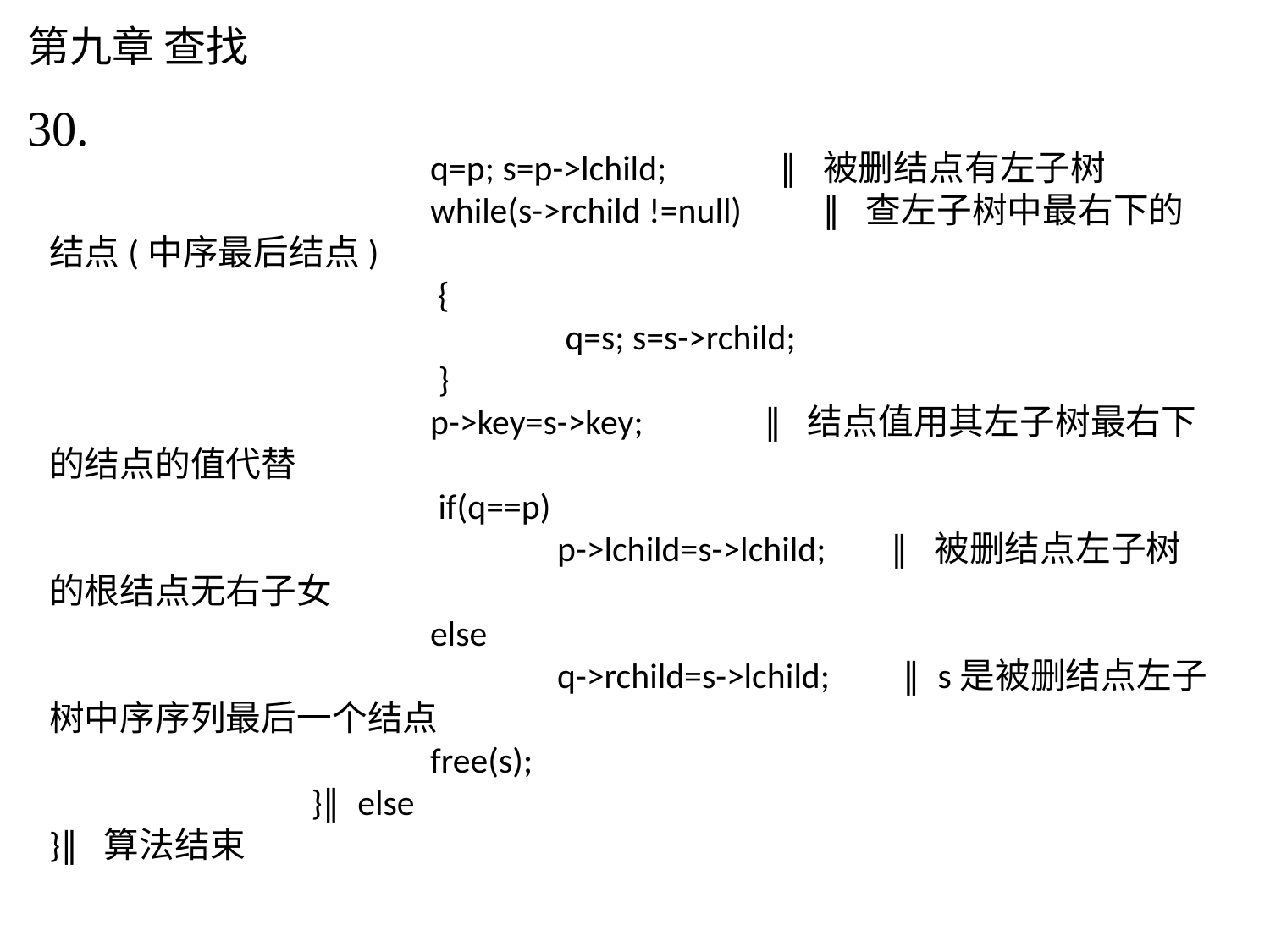

# 第九章 查找
30.
			q=p; s=p->lchild;              ∥被删结点有左子树
			while(s->rchild !=null)          ∥查左子树中最右下的结点(中序最后结点)
			 {
				 q=s; s=s->rchild;
			 }
			p->key=s->key;               ∥结点值用其左子树最右下的结点的值代替
			 if(q==p)
				p->lchild=s->lchild;        ∥被删结点左子树的根结点无右子女
			else
				q->rchild=s->lchild;         ∥s是被删结点左子树中序序列最后一个结点
			free(s);
		 }∥else
}∥算法结束